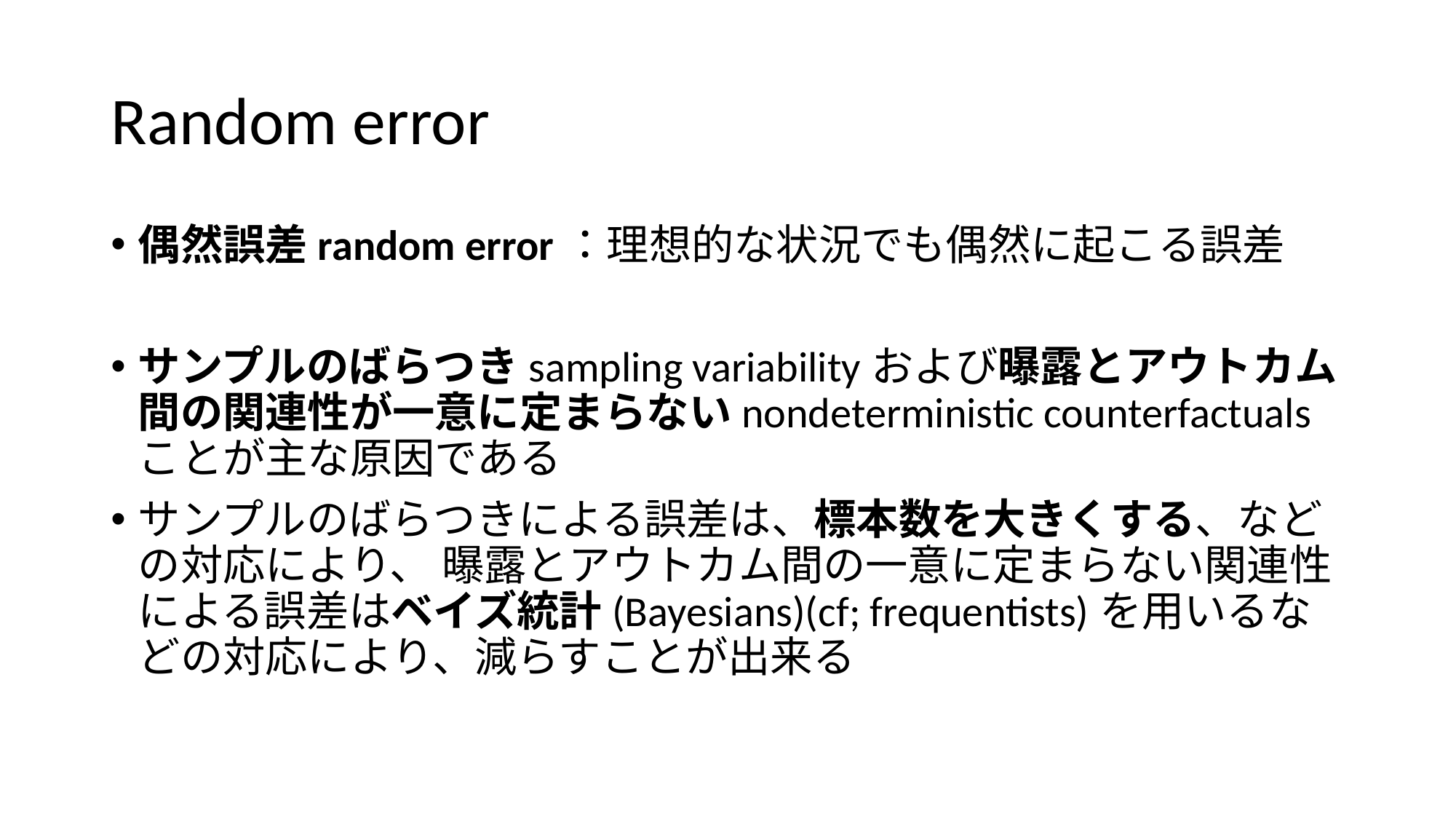

# Random error
偶然誤差random error：理想的な状況でも偶然に起こる誤差

サンプルのばらつきsampling variabilityおよび曝露とアウトカム間の関連性が一意に定まらないnondeterministic counterfactualsことが主な原因である
サンプルのばらつきによる誤差は、標本数を大きくする、などの対応により、 曝露とアウトカム間の一意に定まらない関連性による誤差はベイズ統計(Bayesians)(cf; frequentists)を用いるなどの対応により、減らすことが出来る